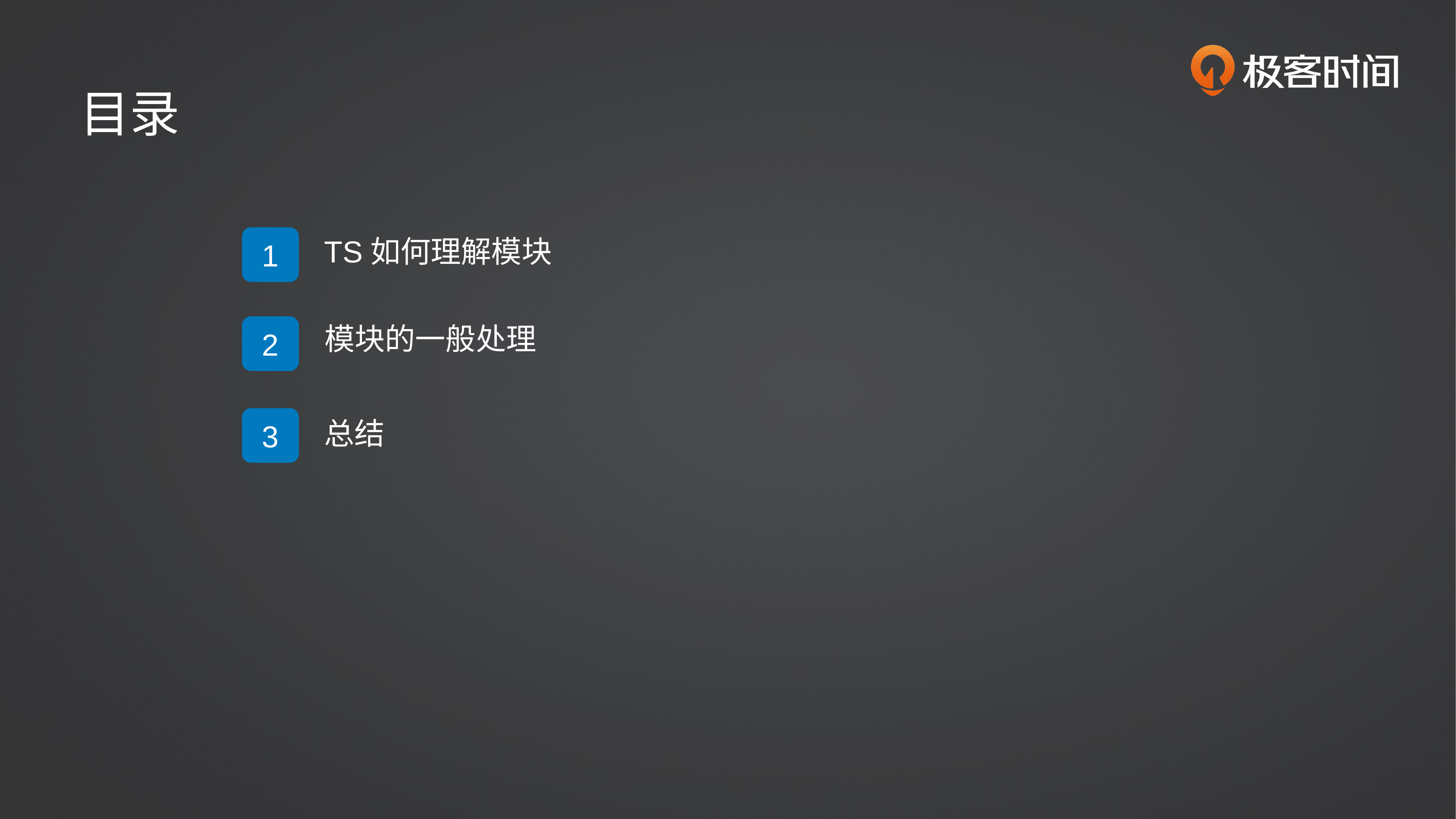

目录

1
TS如何理解模块

2
模块的一般处理

3
总结